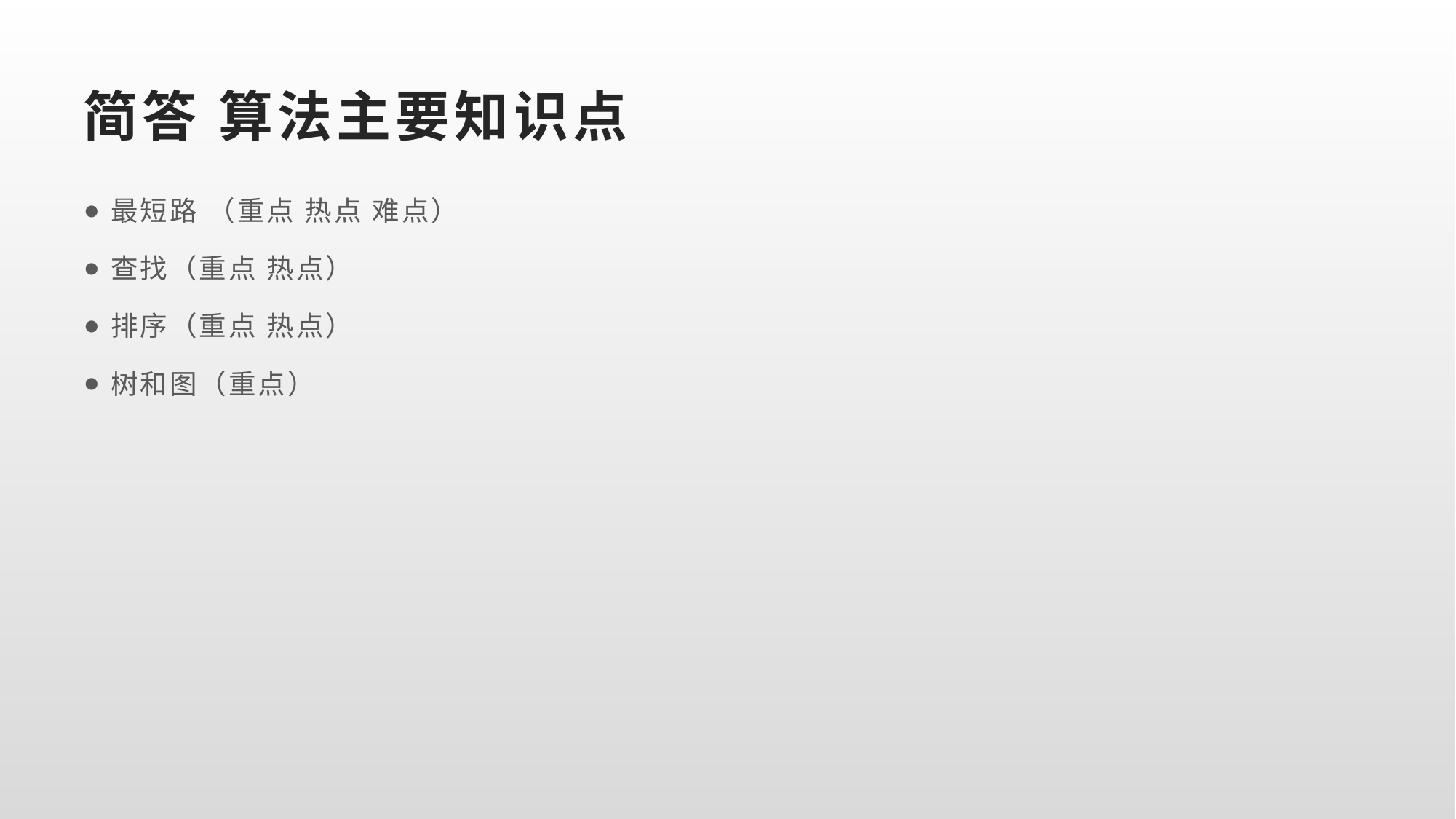

# 简答 算法主要知识点
最短路 （重点 热点 难点）
查找（重点 热点）
排序（重点 热点）
树和图（重点）